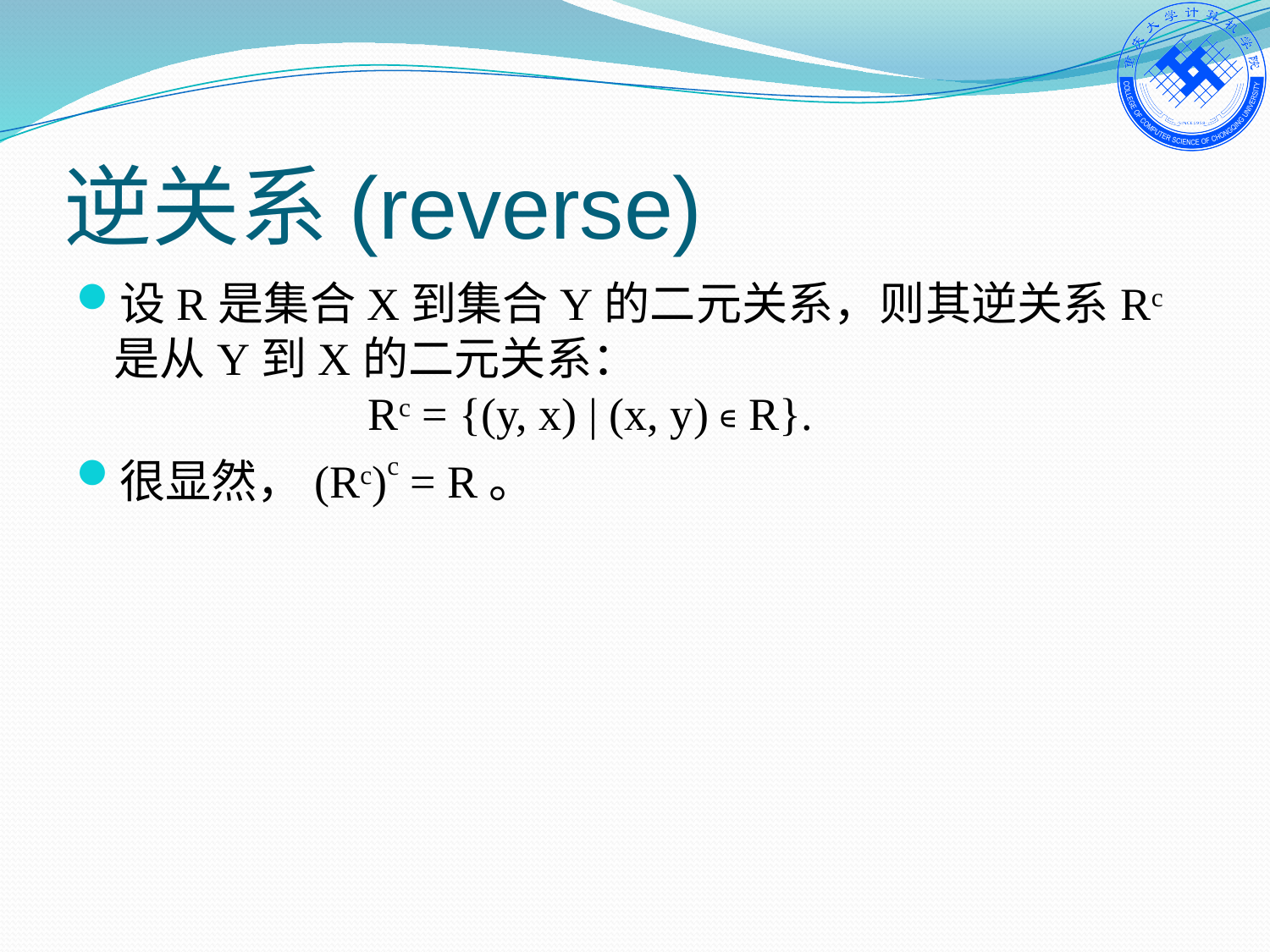

# 逆关系(reverse)
设R是集合X到集合Y的二元关系，则其逆关系Rc是从Y到X的二元关系：
		Rc = {(y, x) | (x, y) ∊ R}.
很显然，(Rc)c = R。